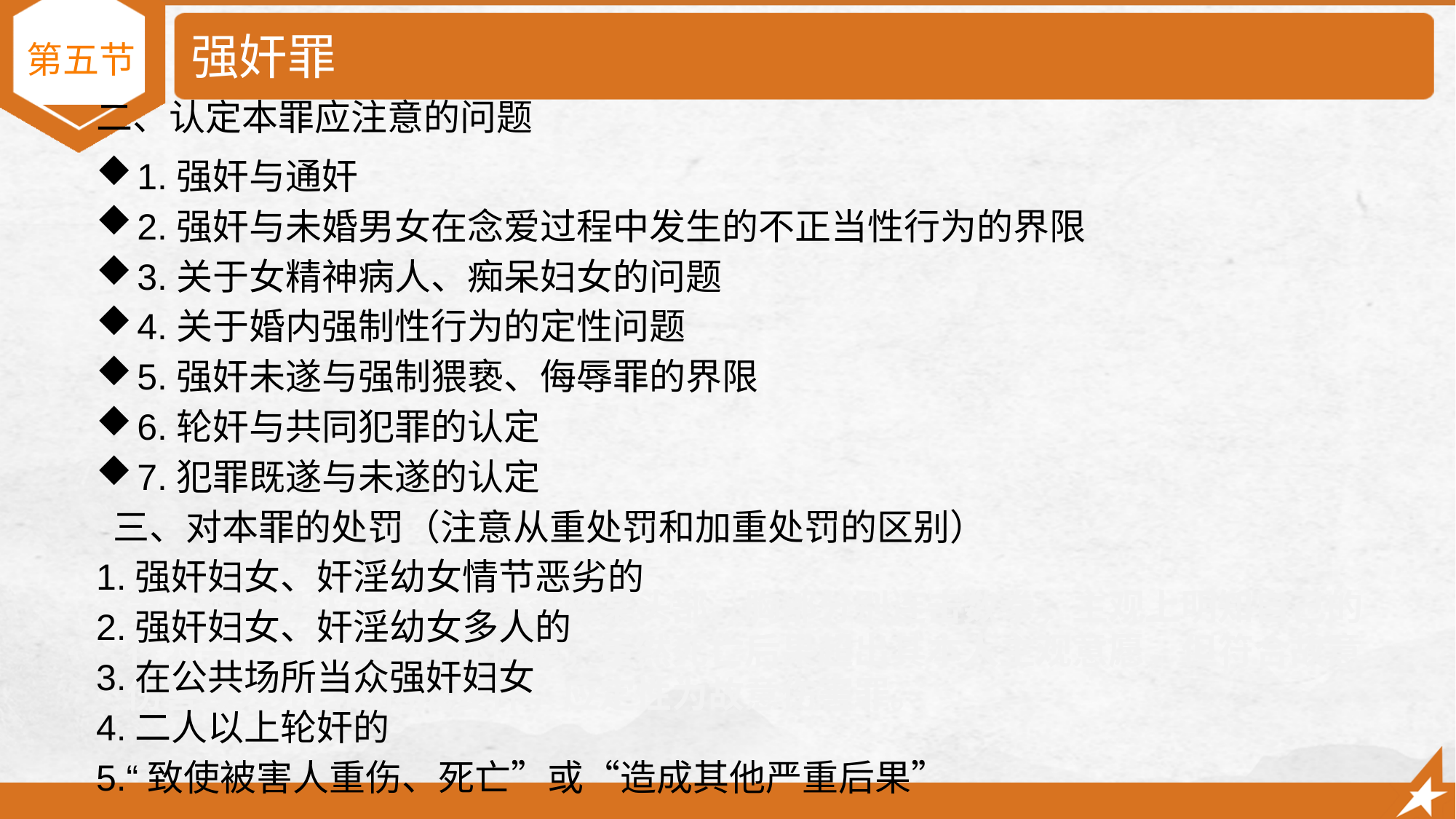

# 强奸罪
第五节
二、认定本罪应注意的问题
1.强奸与通奸
2.强奸与未婚男女在念爱过程中发生的不正当性行为的界限
3.关于女精神病人、痴呆妇女的问题
4.关于婚内强制性行为的定性问题
5.强奸未遂与强制猥亵、侮辱罪的界限
6.轮奸与共同犯罪的认定
7.犯罪既遂与未遂的认定
 三、对本罪的处罚（注意从重处罚和加重处罚的区别）
1.强奸妇女、奸淫幼女情节恶劣的
2.强奸妇女、奸淫幼女多人的
3.在公共场所当众强奸妇女
4.二人以上轮奸的
5.“致使被害人重伤、死亡”或“造成其他严重后果”

第三种意见认为，王某某对陈某头部、胸部分别连击数拳，主观上明知自己的行为会伤害陈某的身体健康，虽然死亡后果超出其本人主观意愿，但符合故意伤害致人死亡的构成要件，应定性为故意伤害罪。